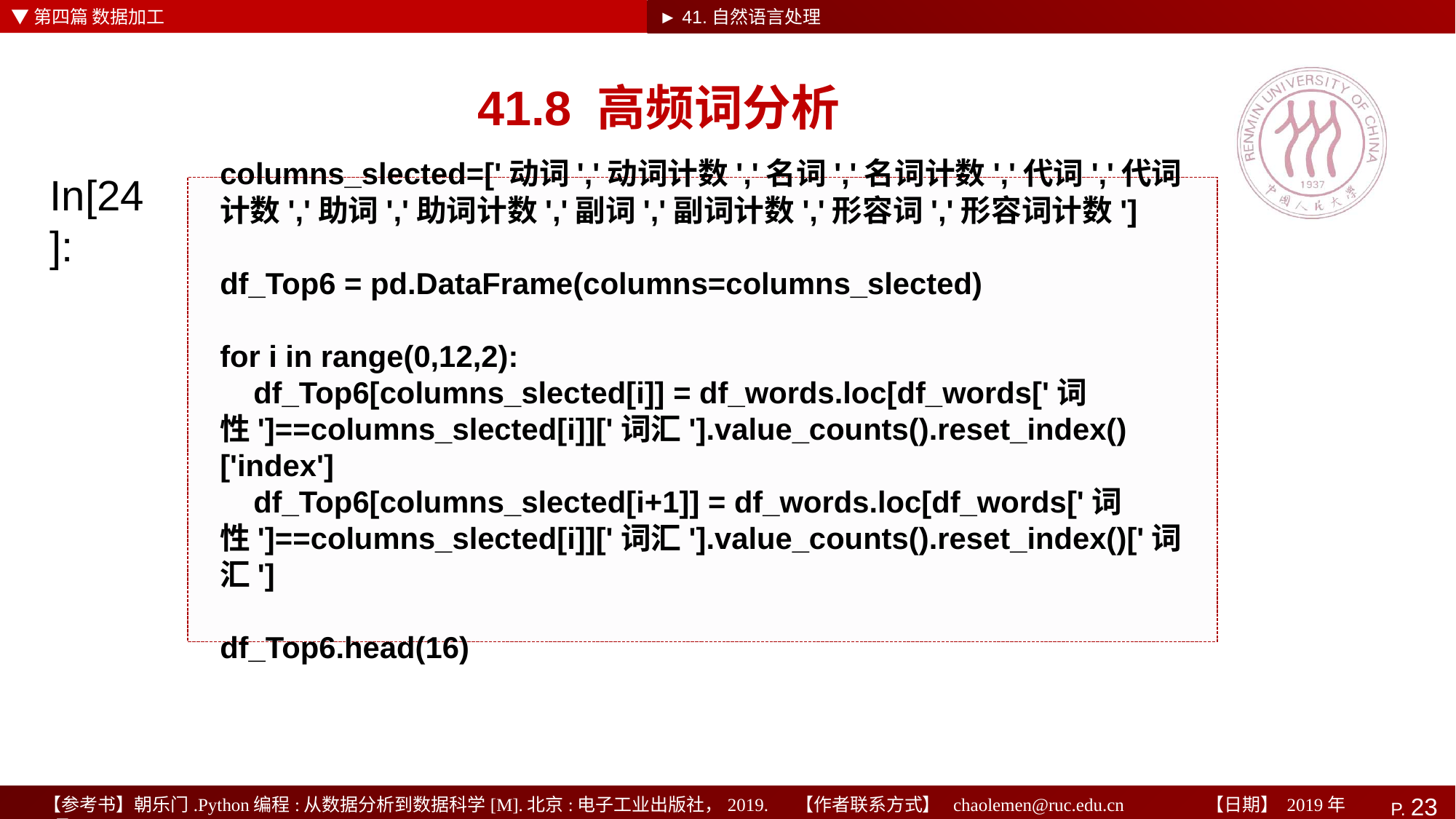

▼第四篇 数据加工
► 41.自然语言处理
# 41.8 高频词分析
In[24]:
columns_slected=['动词','动词计数','名词','名词计数','代词','代词计数','助词','助词计数','副词','副词计数','形容词','形容词计数']

df_Top6 = pd.DataFrame(columns=columns_slected)

for i in range(0,12,2):
    df_Top6[columns_slected[i]] = df_words.loc[df_words['词性']==columns_slected[i]]['词汇'].value_counts().reset_index()['index']
    df_Top6[columns_slected[i+1]] = df_words.loc[df_words['词性']==columns_slected[i]]['词汇'].value_counts().reset_index()['词汇']

df_Top6.head(16)